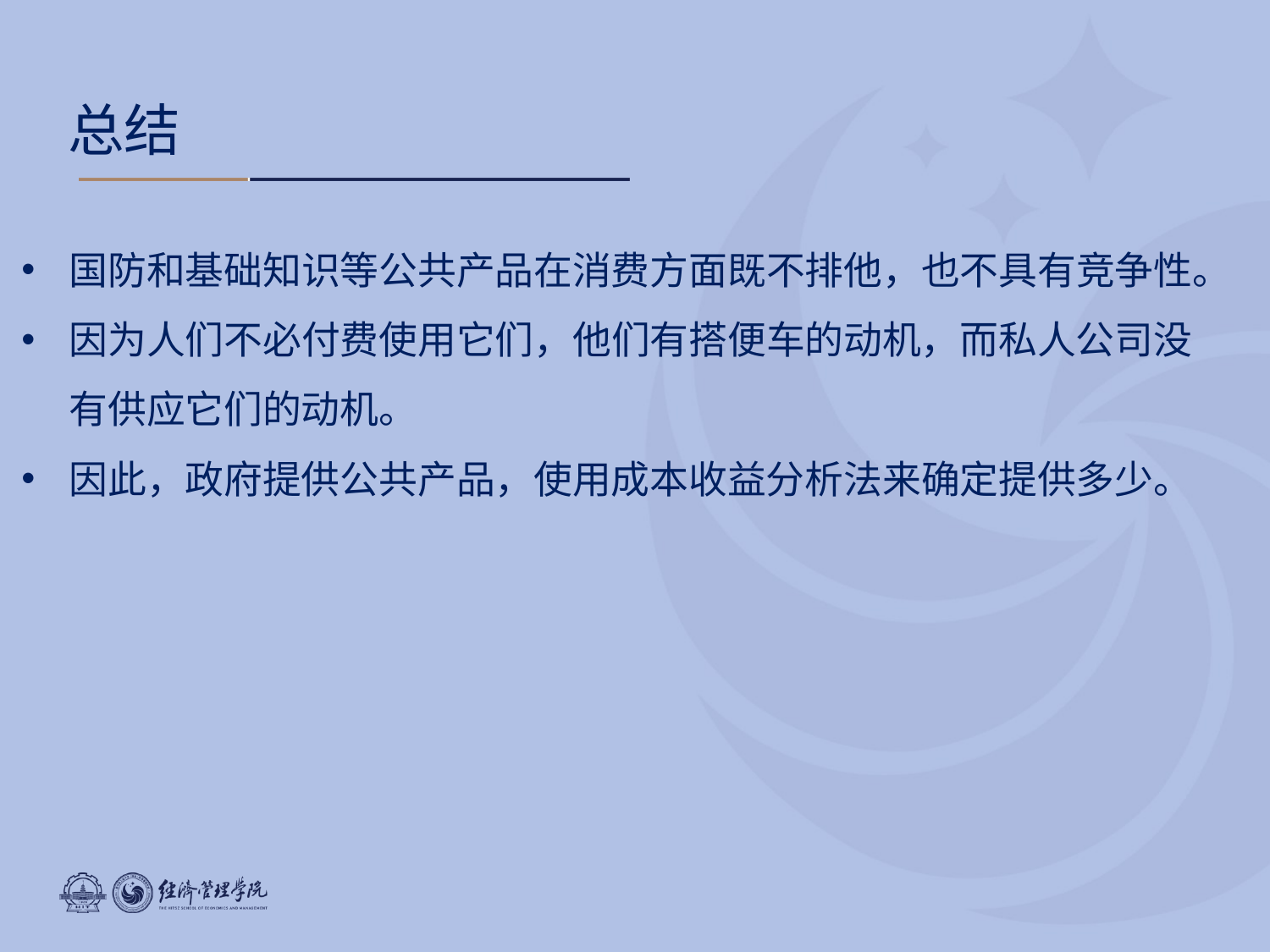

# 总结
国防和基础知识等公共产品在消费方面既不排他，也不具有竞争性。
因为人们不必付费使用它们，他们有搭便车的动机，而私人公司没有供应它们的动机。
因此，政府提供公共产品，使用成本收益分析法来确定提供多少。